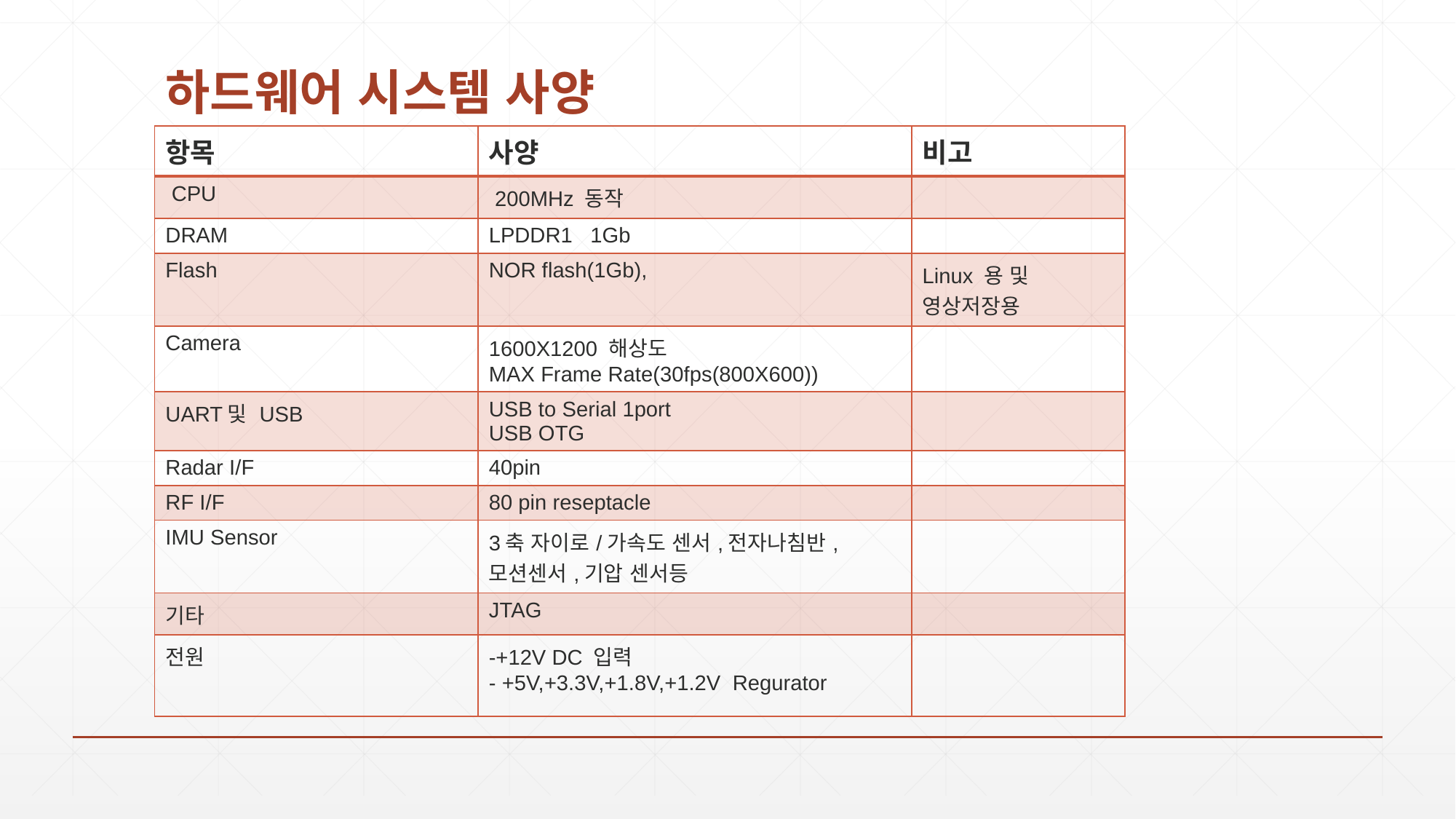

# 하드웨어 시스템 사양
| 항목 | 사양 | 비고 |
| --- | --- | --- |
| CPU | 200MHz 동작 |  |
| DRAM | LPDDR1 1Gb |  |
| Flash | NOR flash(1Gb), | Linux 용 및 영상저장용 |
| Camera | 1600X1200 해상도 MAX Frame Rate(30fps(800X600)) |  |
| UART및 USB | USB to Serial 1port USB OTG |  |
| Radar I/F | 40pin |  |
| RF I/F | 80 pin reseptacle |  |
| IMU Sensor | 3축 자이로/가속도 센서,전자나침반,모션센서,기압 센서등 |  |
| 기타 | JTAG |  |
| 전원 | -+12V DC 입력 - +5V,+3.3V,+1.8V,+1.2V Regurator |  |